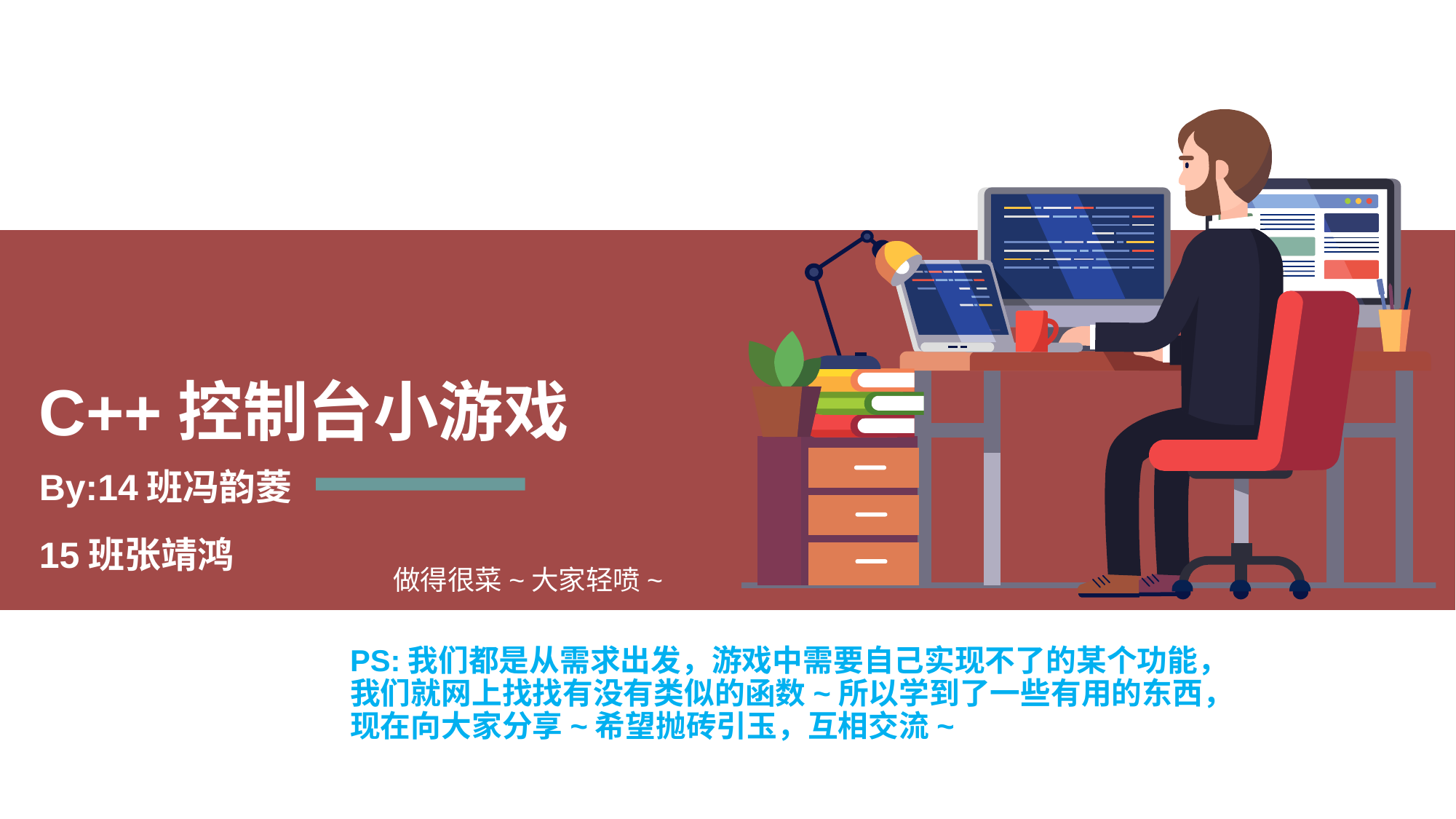

# C++控制台小游戏
By:14班冯韵菱
15班张靖鸿
做得很菜~大家轻喷~

PS:我们都是从需求出发，游戏中需要自己实现不了的某个功能，我们就网上找找有没有类似的函数~所以学到了一些有用的东西，现在向大家分享~希望抛砖引玉，互相交流~